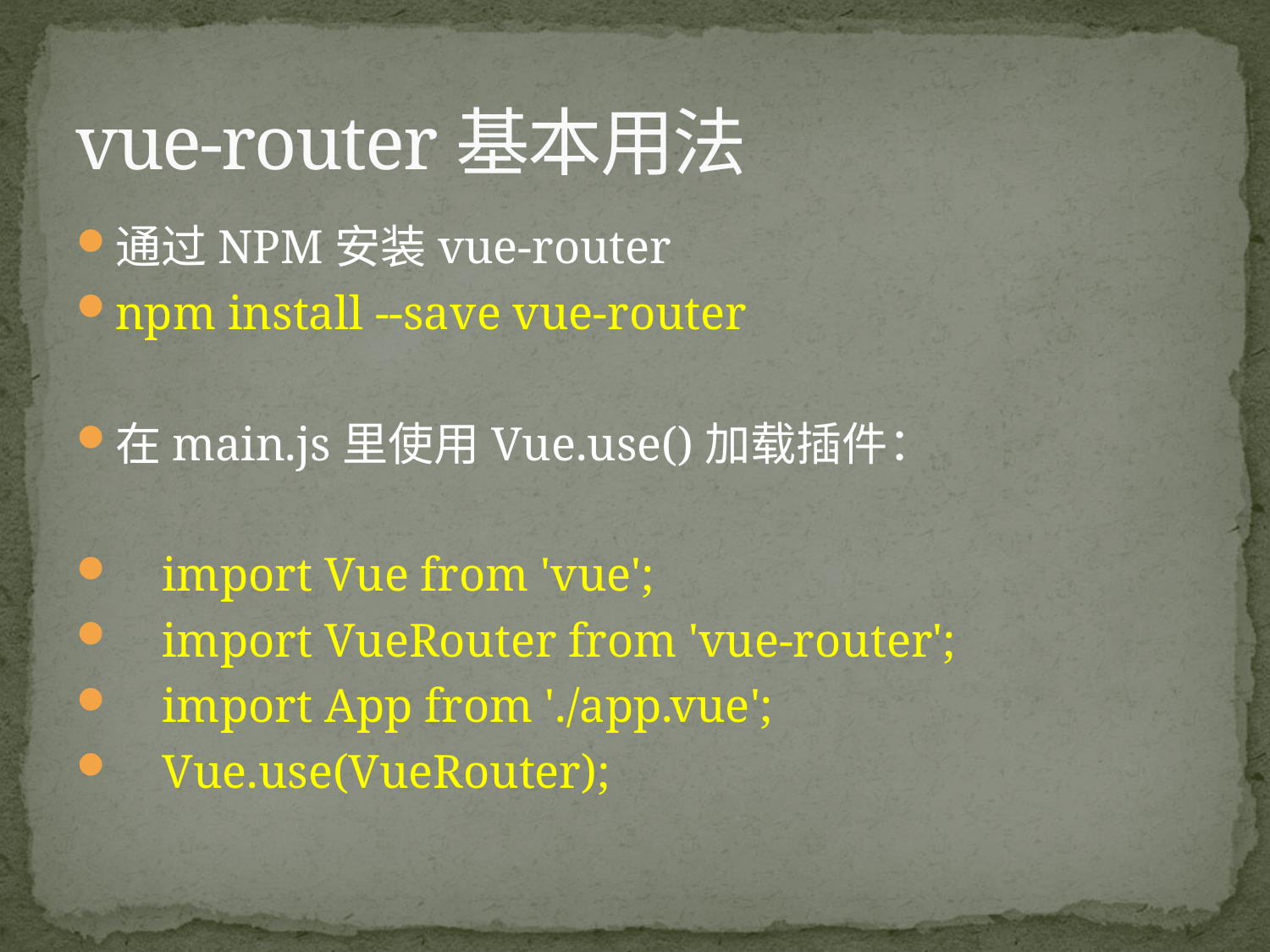

# vue-router基本用法
通过NPM安装vue-router
npm install --save vue-router

在main.js里使用Vue.use()加载插件：

    import Vue from 'vue';
    import VueRouter from 'vue-router';
    import App from './app.vue';
    Vue.use(VueRouter);